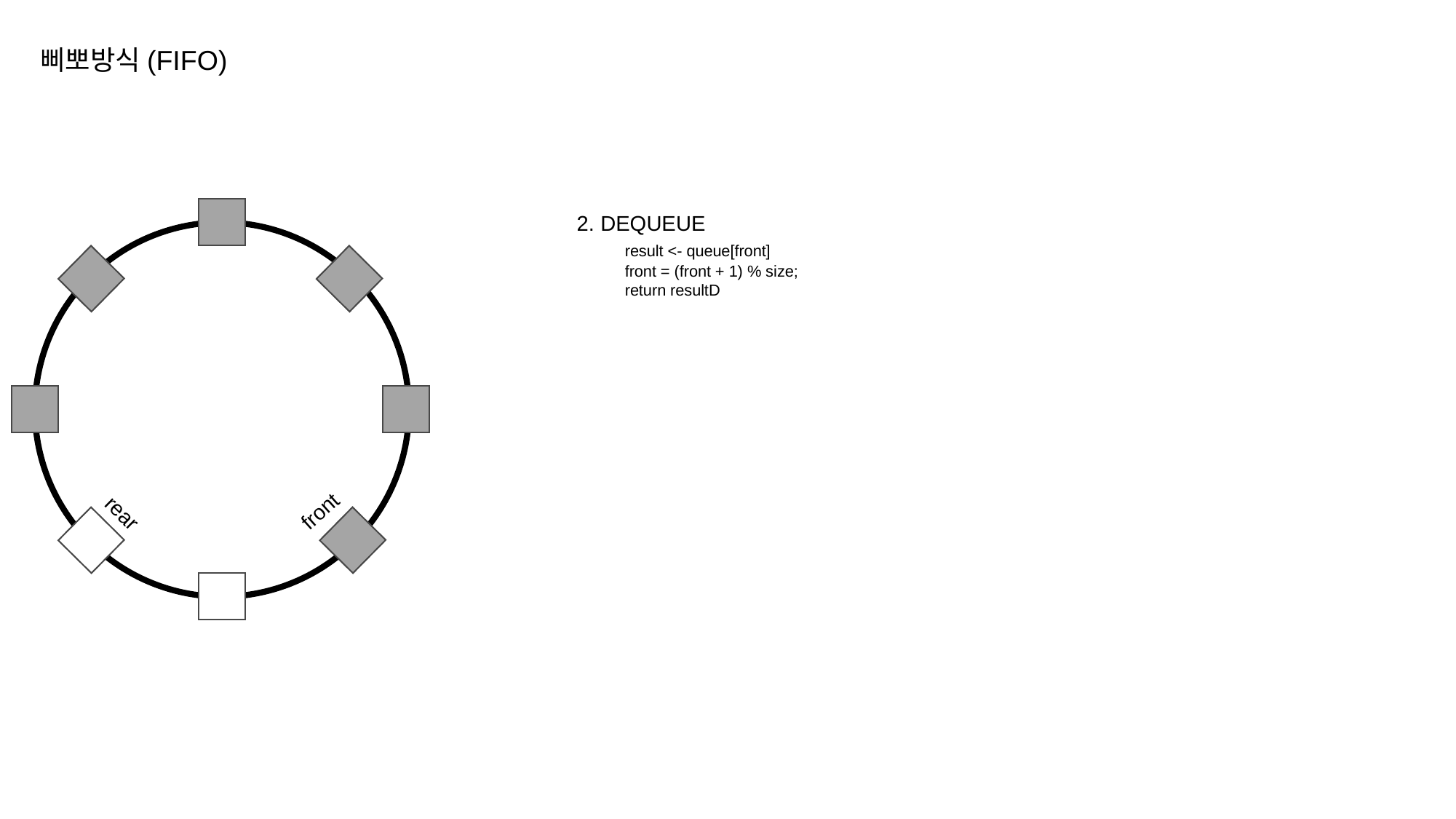

삐뽀방식(FIFO)

2. DEQUEUE
        result <- queue[front]
           front = (front + 1) % size;
           return resultD

front
rear